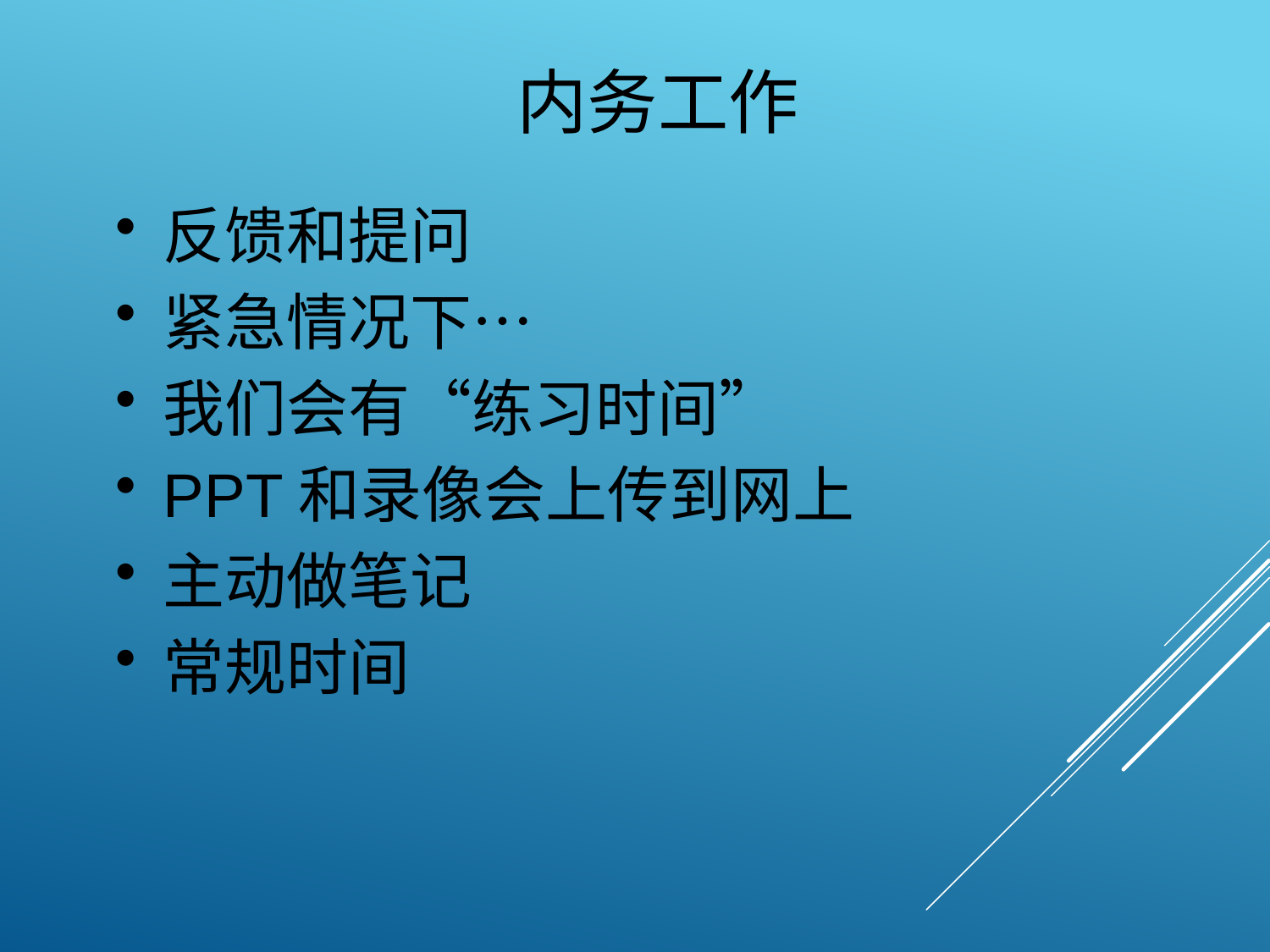

内务工作
反馈和提问
紧急情况下…
我们会有“练习时间”
PPT和录像会上传到网上
主动做笔记
常规时间